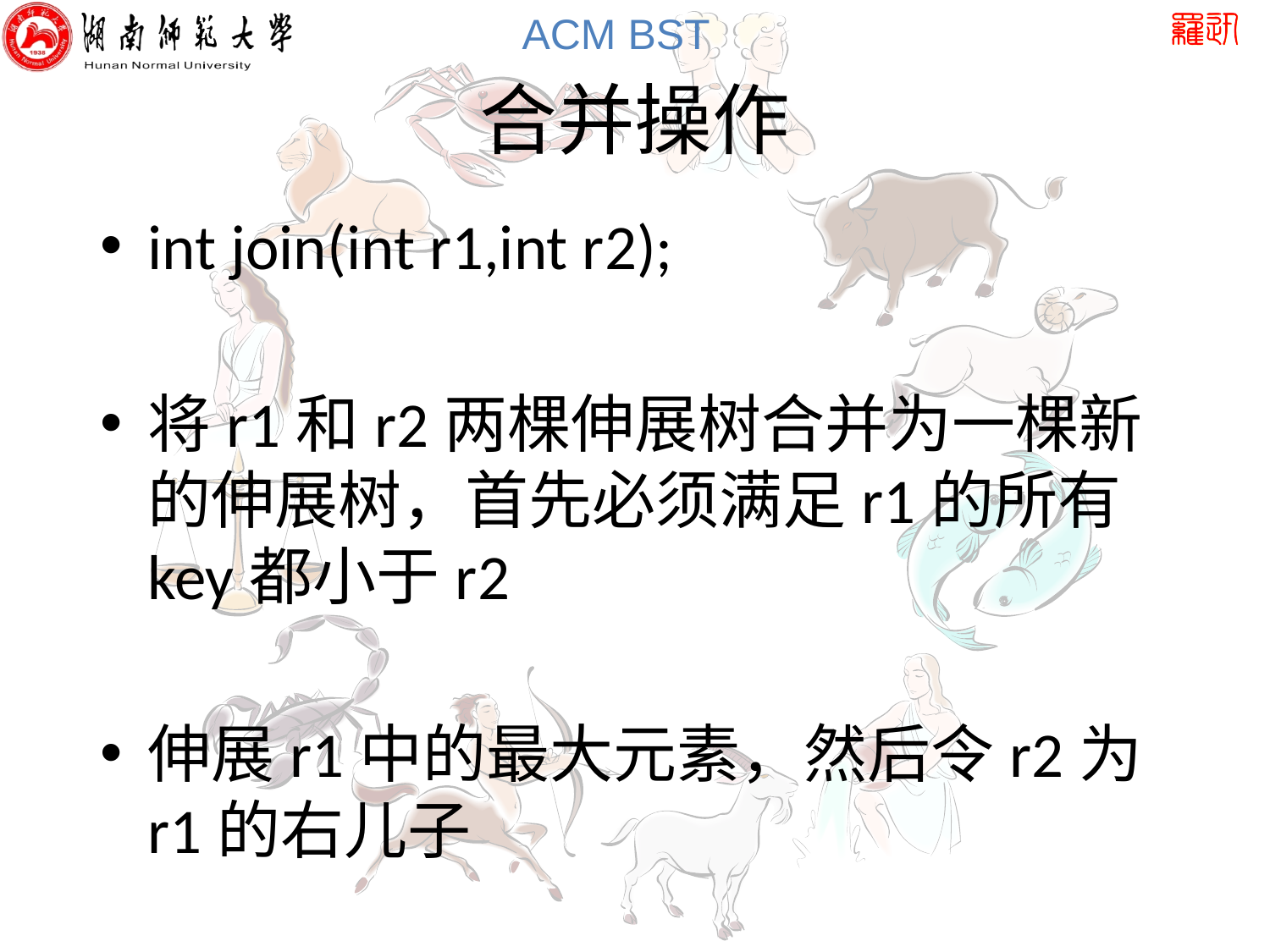

# 合并操作
int join(int r1,int r2);

将r1和r2两棵伸展树合并为一棵新的伸展树，首先必须满足r1的所有key都小于r2

伸展r1中的最大元素，然后令r2为r1的右儿子